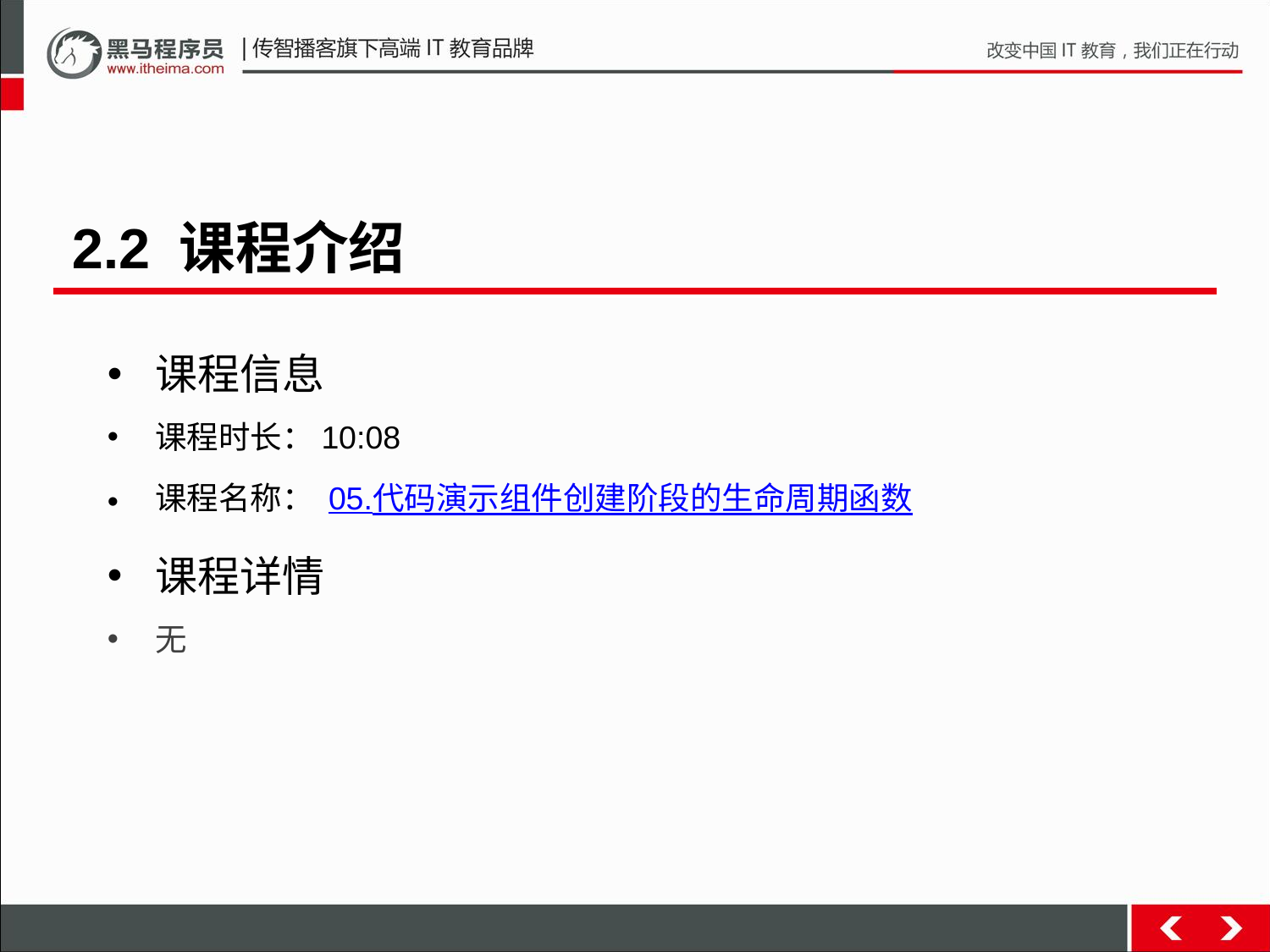

2.2 课程介绍
课程信息
课程时长：10:08
课程名称： 05.代码演示组件创建阶段的生命周期函数
课程详情
无